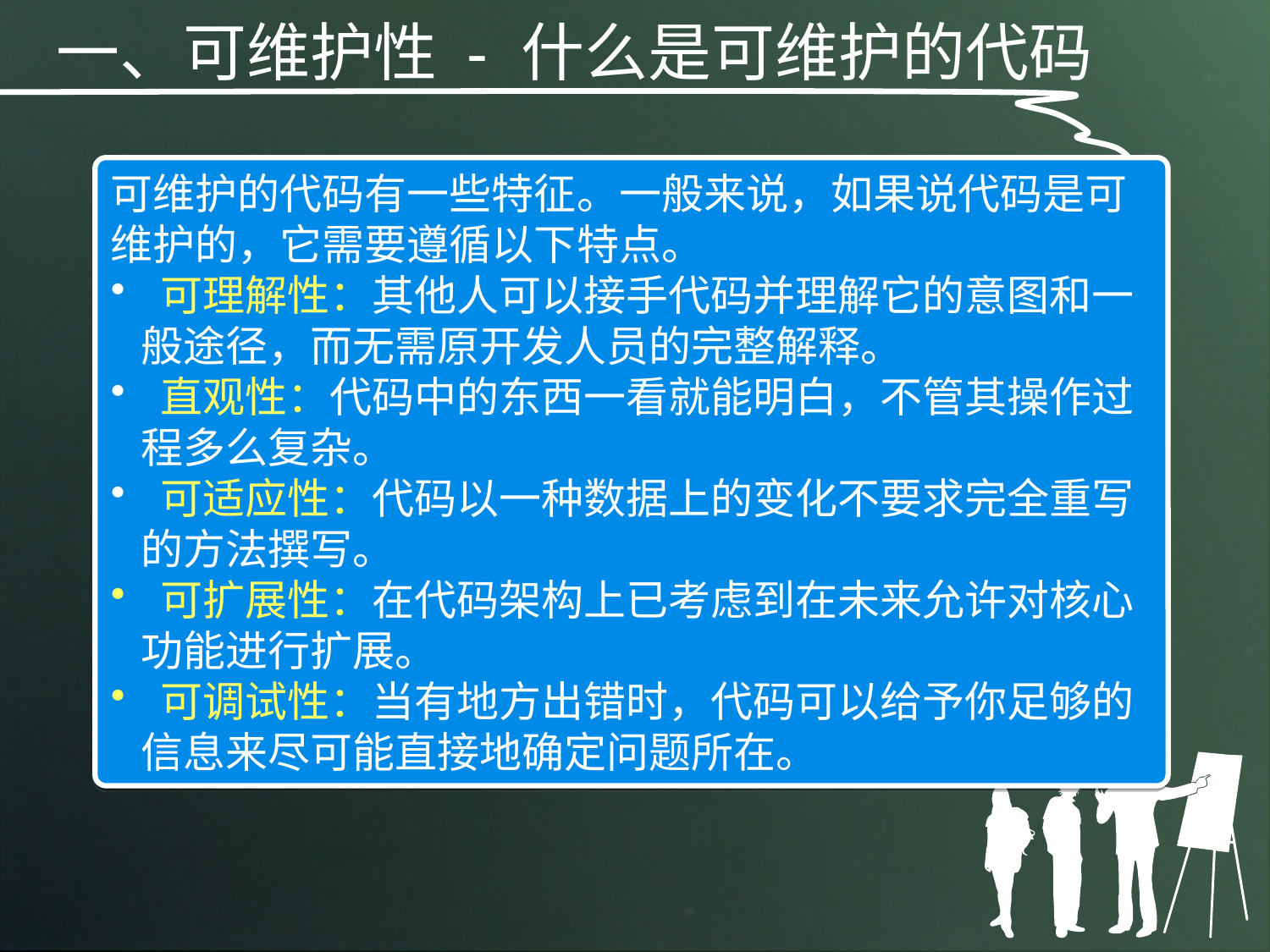

一、可维护性 - 什么是可维护的代码

可维护的代码有一些特征。一般来说，如果说代码是可维护的，它需要遵循以下特点。
 可理解性：其他人可以接手代码并理解它的意图和一般途径，而无需原开发人员的完整解释。
 直观性：代码中的东西一看就能明白，不管其操作过程多么复杂。
 可适应性：代码以一种数据上的变化不要求完全重写的方法撰写。
 可扩展性：在代码架构上已考虑到在未来允许对核心功能进行扩展。
 可调试性：当有地方出错时，代码可以给予你足够的信息来尽可能直接地确定问题所在。